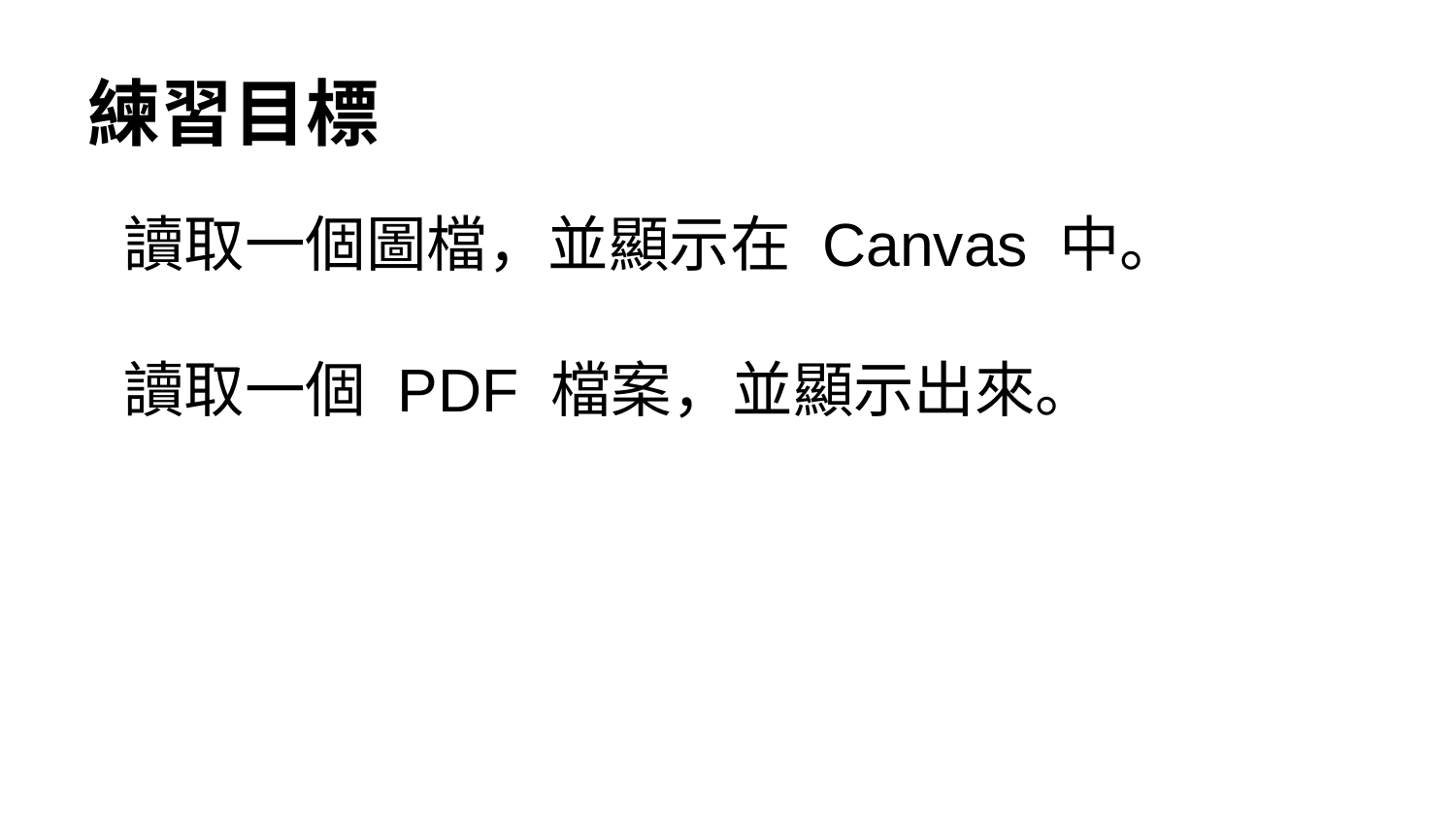

# 練習目標
讀取一個圖檔，並顯示在 Canvas 中。

讀取一個 PDF 檔案，並顯示出來。